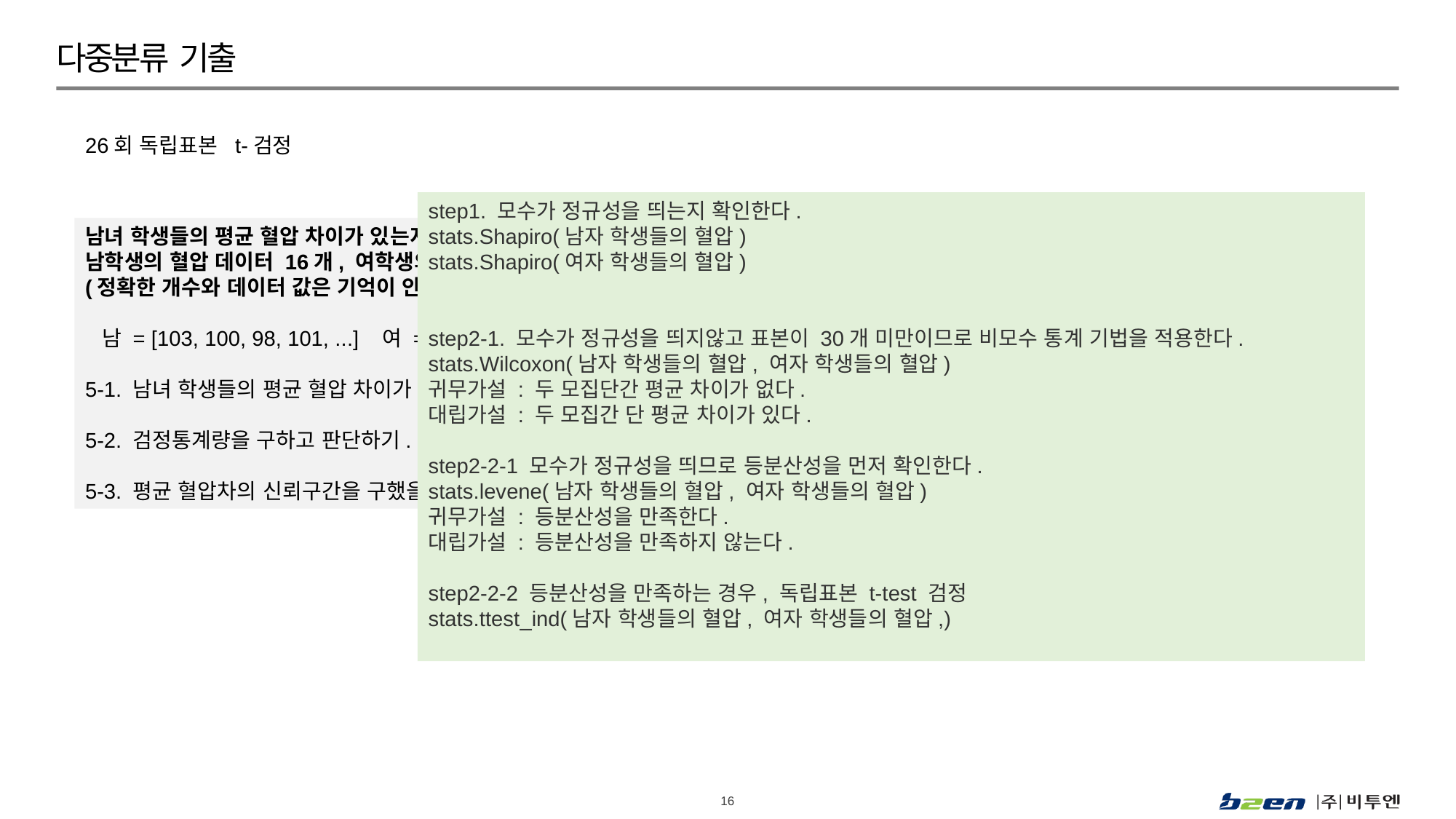

# 다중분류  기출
26회 독립표본  t-검정
step1. 모수가 정규성을 띄는지 확인한다.
stats.Shapiro(남자 학생들의 혈압)
stats.Shapiro(여자 학생들의 혈압)

step2-1. 모수가 정규성을 띄지않고 표본이 30개 미만이므로 비모수 통계 기법을 적용한다.
stats.Wilcoxon(남자 학생들의 혈압, 여자 학생들의 혈압)
귀무가설 : 두 모집단간 평균 차이가 없다.
대립가설 : 두 모집간 단 평균 차이가 있다.

step2-2-1 모수가 정규성을 띄므로 등분산성을 먼저 확인한다.
stats.levene(남자 학생들의 혈압, 여자 학생들의 혈압)
귀무가설 : 등분산성을 만족한다.
대립가설 : 등분산성을 만족하지 않는다.

step2-2-2 등분산성을 만족하는 경우, 독립표본 t-test 검정
stats.ttest_ind(남자 학생들의 혈압, 여자 학생들의 혈압,)

남녀 학생들의 평균 혈압 차이가 있는지 여부에 대한 검정 문제
남학생의 혈압 데이터 16개, 여학생의 혈압 데이터 9개가 주어짐
(정확한 개수와 데이터 값은 기억이 안나서 임의로 입력함)

  남 = [103, 100, 98, 101, ...]   여 = [100, 101, 109, ...]

5-1. 남녀 학생들의 평균 혈압 차이가 있는지에 대해 연구가설과 귀무가설 설정하기.

5-2. 검정통계량을 구하고 판단하기.

5-3. 평균 혈압차의 신뢰구간을 구했을 때 판단한 결과가 5-2의 결과를 지지하는지 설명하기.
16